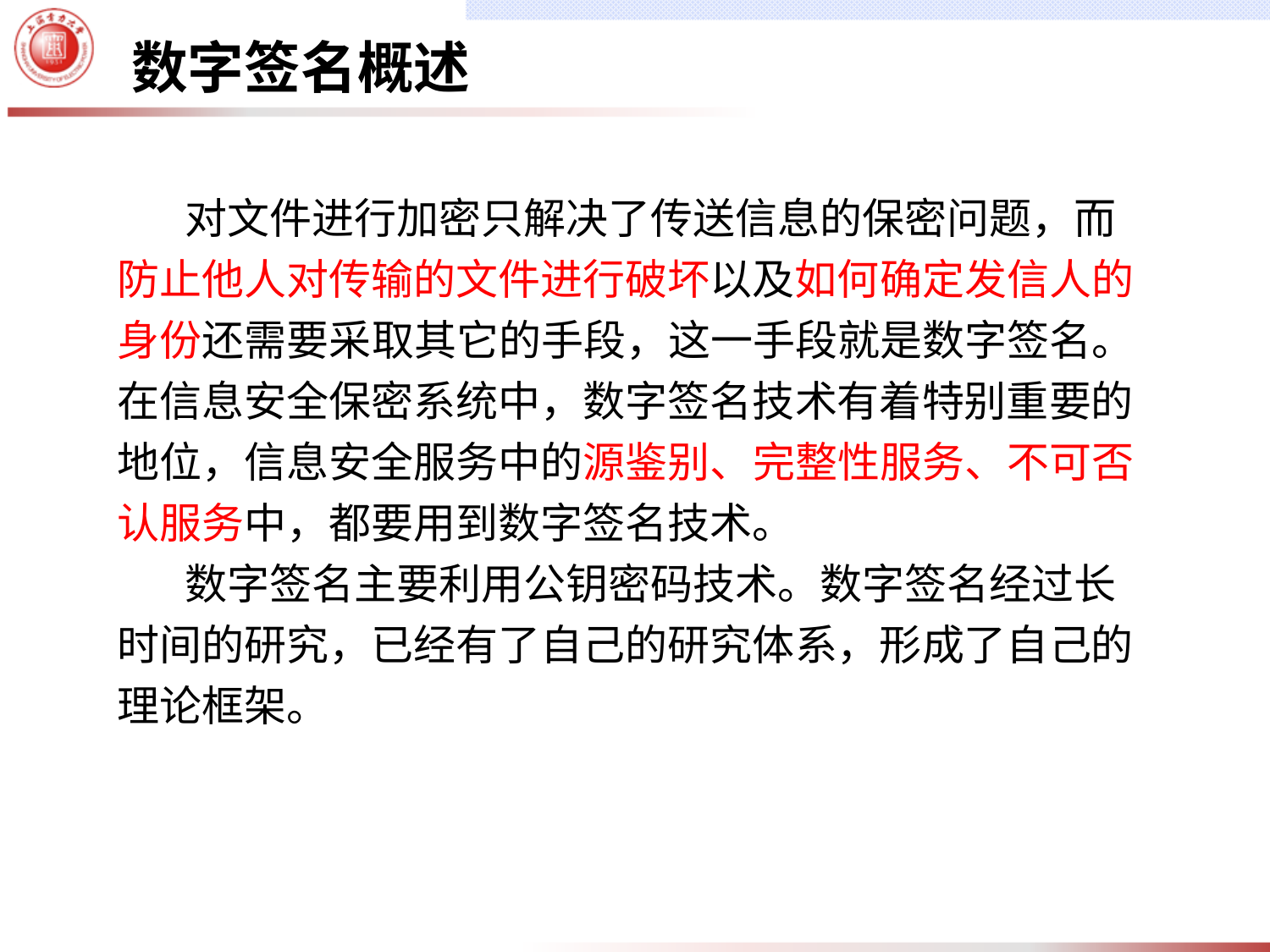

数字签名概述
      对文件进行加密只解决了传送信息的保密问题，而防止他人对传输的文件进行破坏以及如何确定发信人的身份还需要采取其它的手段，这一手段就是数字签名。在信息安全保密系统中，数字签名技术有着特别重要的地位，信息安全服务中的源鉴别、完整性服务、不可否认服务中，都要用到数字签名技术。
      数字签名主要利用公钥密码技术。数字签名经过长时间的研究，已经有了自己的研究体系，形成了自己的理论框架。